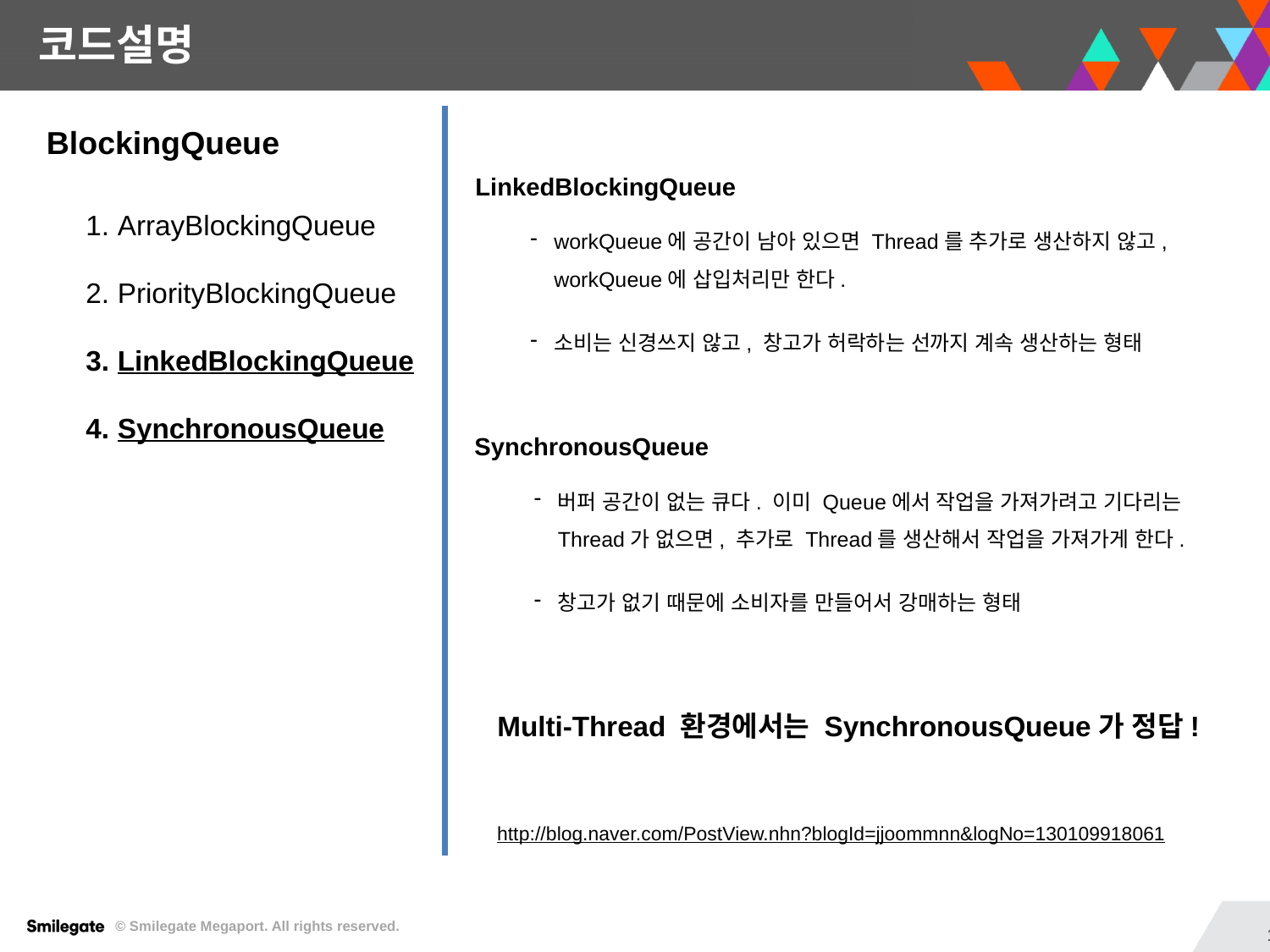

코드설명
BlockingQueue
LinkedBlockingQueue
ArrayBlockingQueue
PriorityBlockingQueue
LinkedBlockingQueue
SynchronousQueue
workQueue에 공간이 남아 있으면 Thread를 추가로 생산하지 않고,
workQueue에 삽입처리만 한다.
소비는 신경쓰지 않고, 창고가 허락하는 선까지 계속 생산하는 형태
SynchronousQueue
버퍼 공간이 없는 큐다. 이미 Queue에서 작업을 가져가려고 기다리는
Thread가 없으면, 추가로 Thread를 생산해서 작업을 가져가게 한다.
창고가 없기 때문에 소비자를 만들어서 강매하는 형태
Multi-Thread 환경에서는 SynchronousQueue가 정답!
http://blog.naver.com/PostView.nhn?blogId=jjoommnn&logNo=130109918061